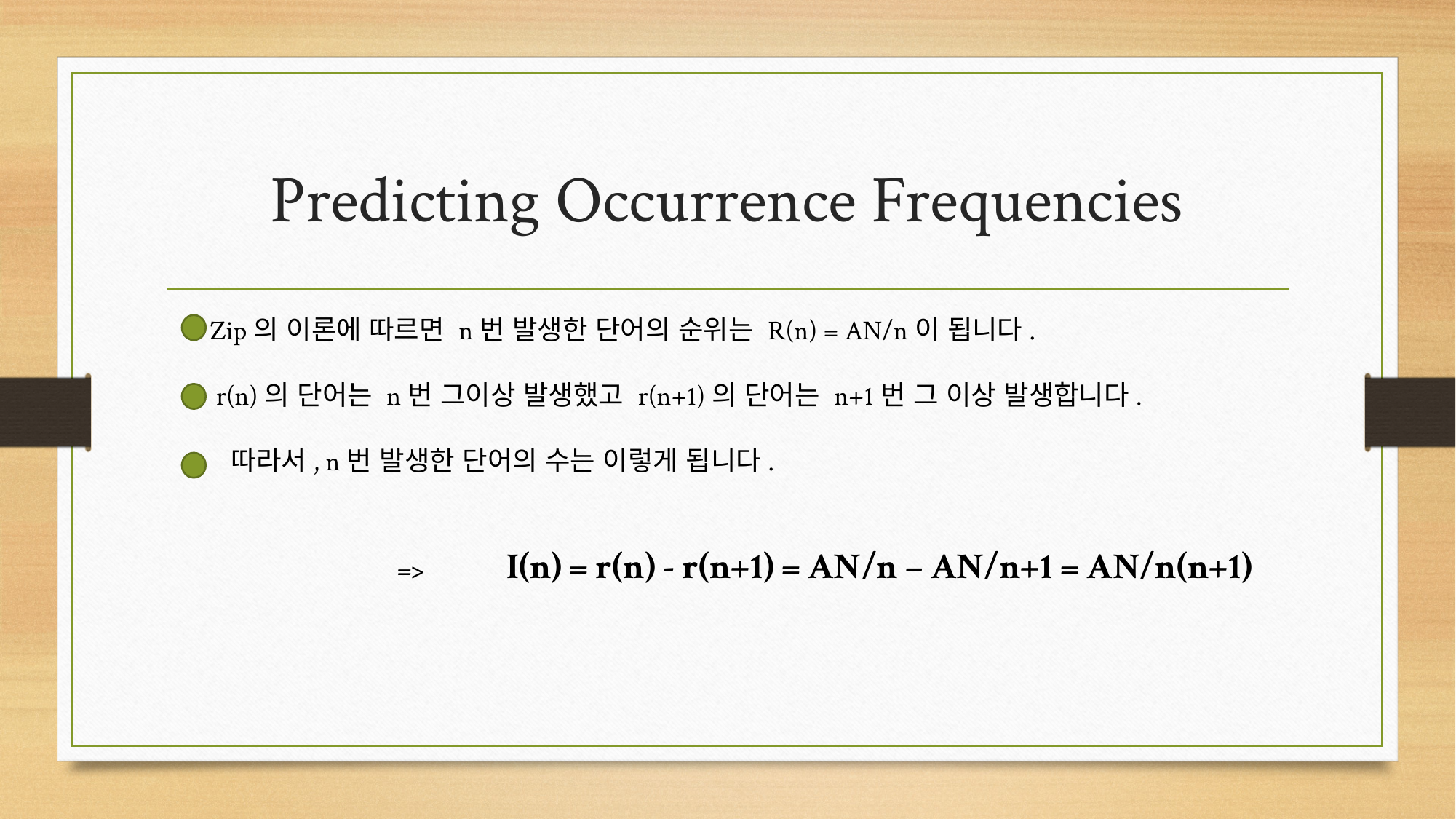

# Predicting Occurrence Frequencies
     Zip의 이론에 따르면 n번 발생한 단어의 순위는 R(n) = AN/n이 됩니다.

      r(n)의 단어는 n번 그이상 발생했고 r(n+1)의 단어는 n+1번 그 이상 발생합니다.

      따라서, n번 발생한 단어의 수는 이렇게 됩니다.

		=>	I(n) = r(n) - r(n+1) = AN/n – AN/n+1 = AN/n(n+1)